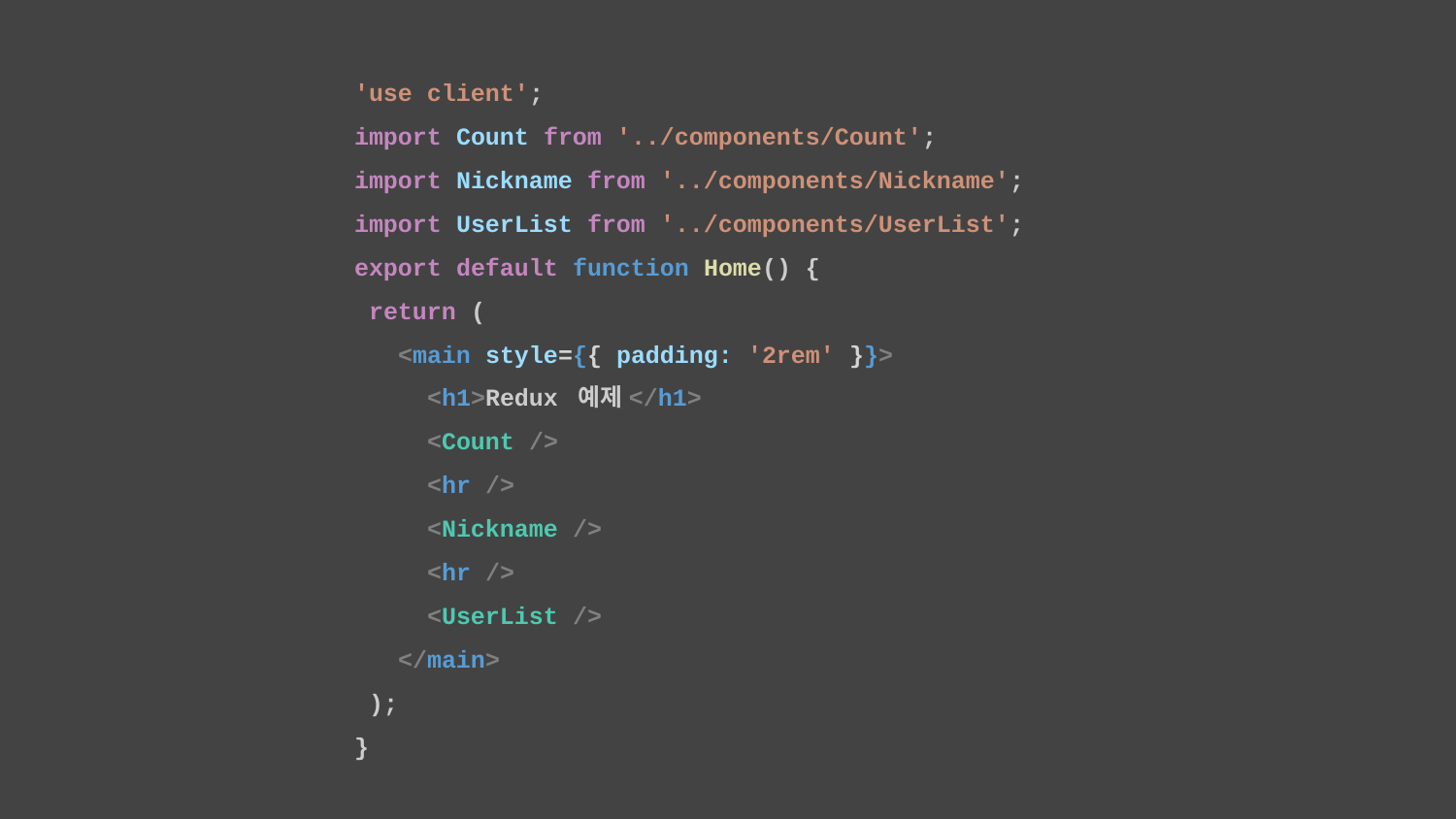

'use client';
import Count from '../components/Count';
import Nickname from '../components/Nickname';
import UserList from '../components/UserList';
export default function Home() {
 return (
   <main style={{ padding: '2rem' }}>
     <h1>Redux 예제</h1>
     <Count />
     <hr />
     <Nickname />
     <hr />
     <UserList />
   </main>
 );
}